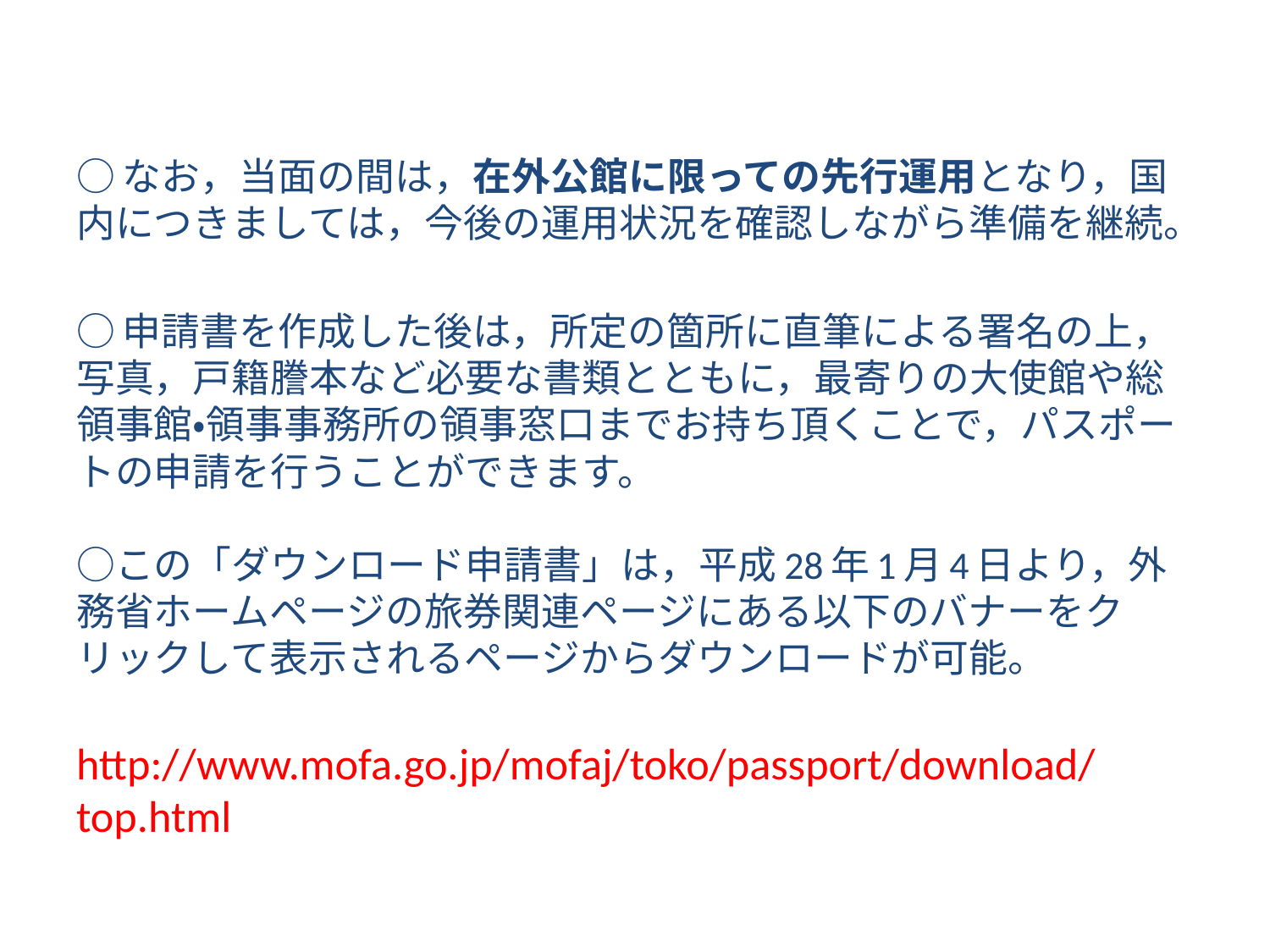

○なお，当面の間は，在外公館に限っての先行運用となり，国内につきましては，今後の運用状況を確認しながら準備を継続。

○申請書を作成した後は，所定の箇所に直筆による署名の上，写真，戸籍謄本など必要な書類とともに，最寄りの大使館や総領事館・領事事務所の領事窓口までお持ち頂くことで，パスポートの申請を行うことができます。
○この「ダウンロード申請書」は，平成28年1月4日より，外務省ホームページの旅券関連ページにある以下のバナーをクリックして表示されるページからダウンロードが可能。
http://www.mofa.go.jp/mofaj/toko/passport/download/top.html